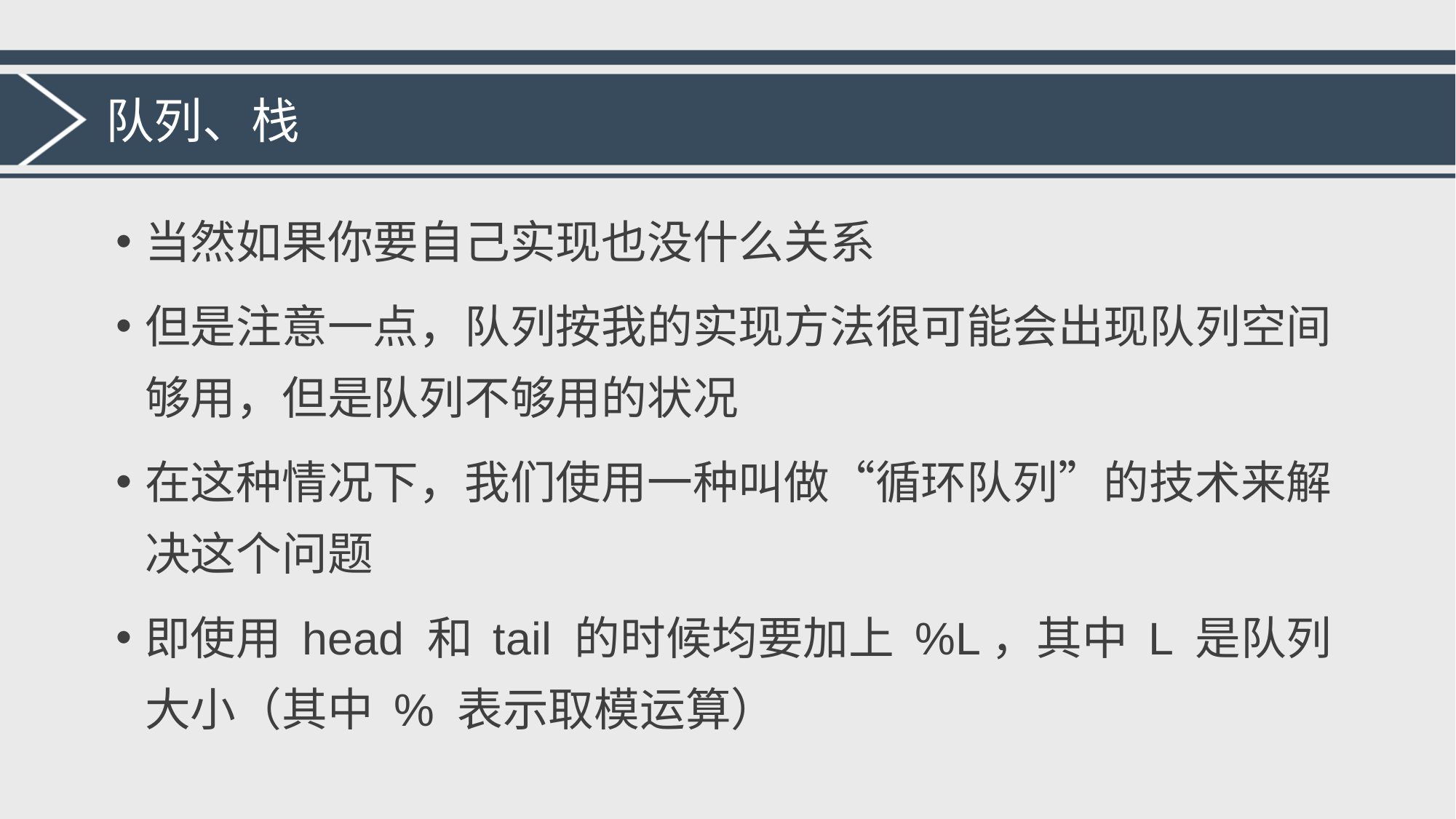

# 队列、栈
当然如果你要自己实现也没什么关系
但是注意一点，队列按我的实现方法很可能会出现队列空间够用，但是队列不够用的状况
在这种情况下，我们使用一种叫做“循环队列”的技术来解决这个问题
即使用 head 和 tail 的时候均要加上 %L，其中 L 是队列大小（其中 % 表示取模运算）